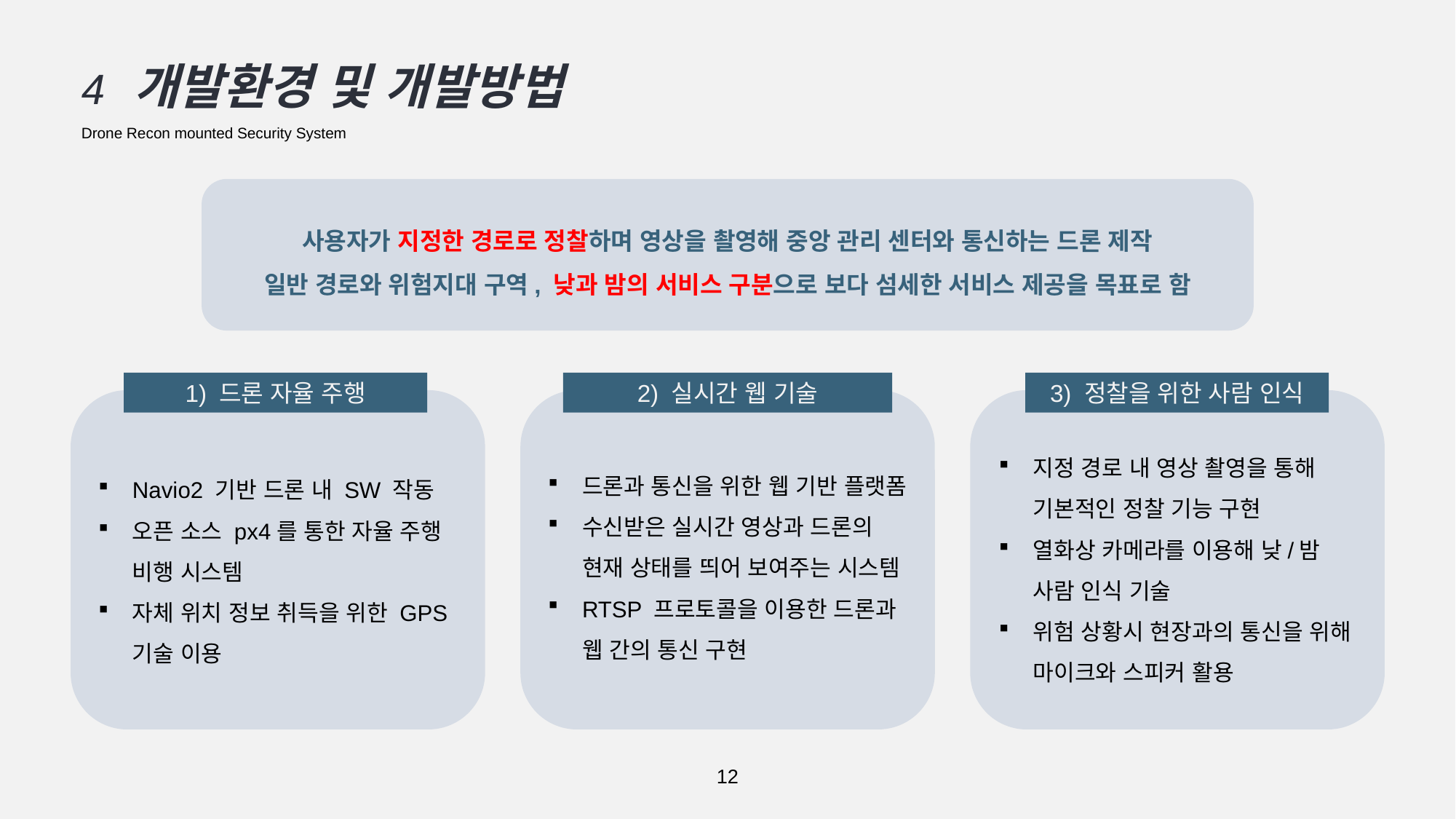

4  개발환경 및 개발방법
Drone Recon mounted Security System
사용자가 지정한 경로로 정찰하며 영상을 촬영해 중앙 관리 센터와 통신하는 드론 제작
일반 경로와 위험지대 구역, 낮과 밤의 서비스 구분으로 보다 섬세한 서비스 제공을 목표로 함
1) 드론 자율 주행
2) 실시간 웹 기술
3) 정찰을 위한 사람 인식

지정 경로 내 영상 촬영을 통해 기본적인 정찰 기능 구현
열화상 카메라를 이용해 낮/밤 사람 인식 기술
위험 상황시 현장과의 통신을 위해 마이크와 스피커 활용
드론과 통신을 위한 웹 기반 플랫폼
수신받은 실시간 영상과 드론의 현재 상태를 띄어 보여주는 시스템
RTSP 프로토콜을 이용한 드론과 웹 간의 통신 구현
Navio2 기반 드론 내 SW 작동
오픈 소스 px4를 통한 자율 주행 비행 시스템
자체 위치 정보 취득을 위한 GPS 기술 이용
12